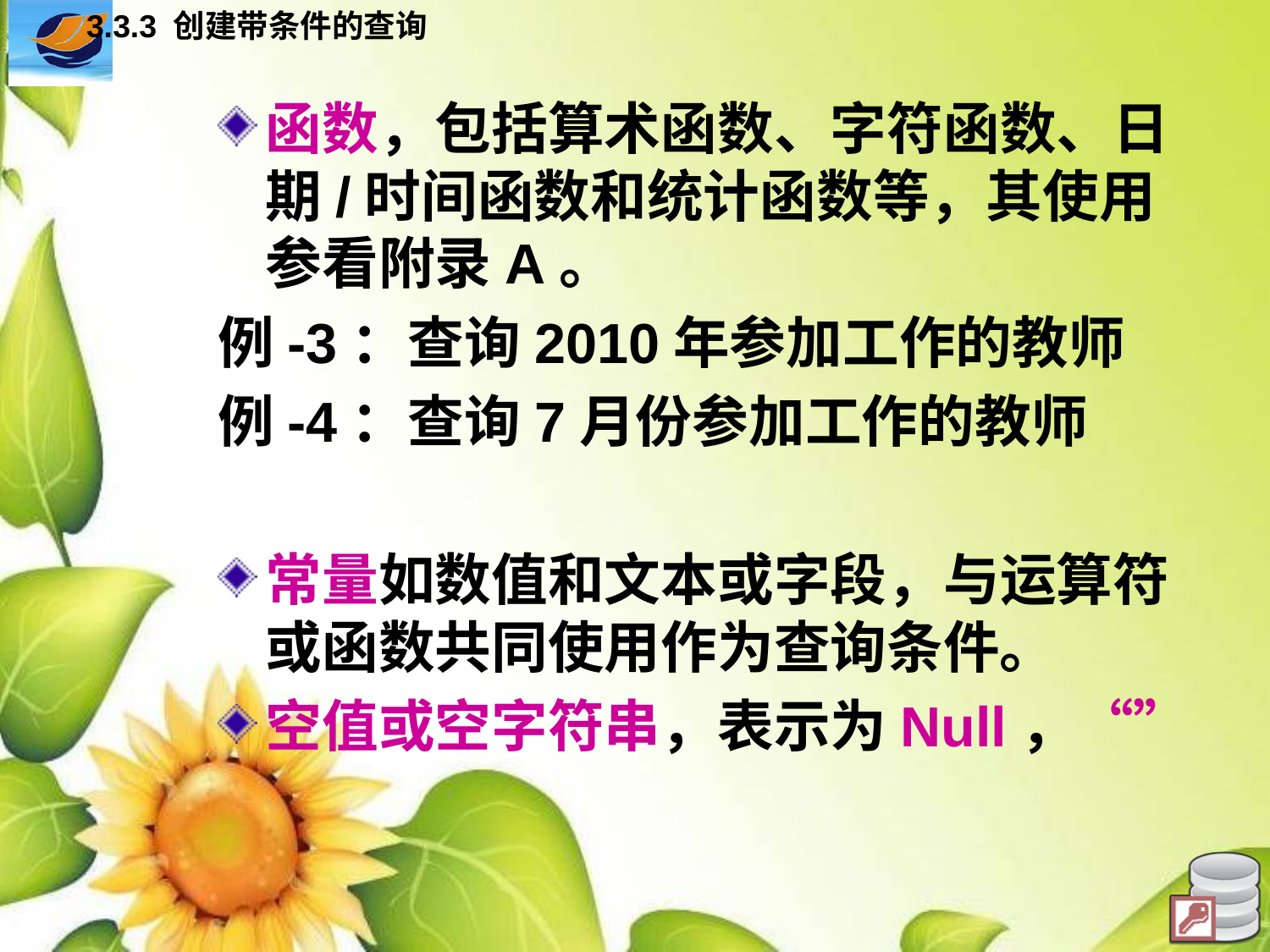

3.3.3 创建带条件的查询
函数，包括算术函数、字符函数、日期/时间函数和统计函数等，其使用参看附录A。
例-3：查询2010年参加工作的教师
例-4：查询7月份参加工作的教师

常量如数值和文本或字段，与运算符或函数共同使用作为查询条件。
空值或空字符串，表示为Null，“”